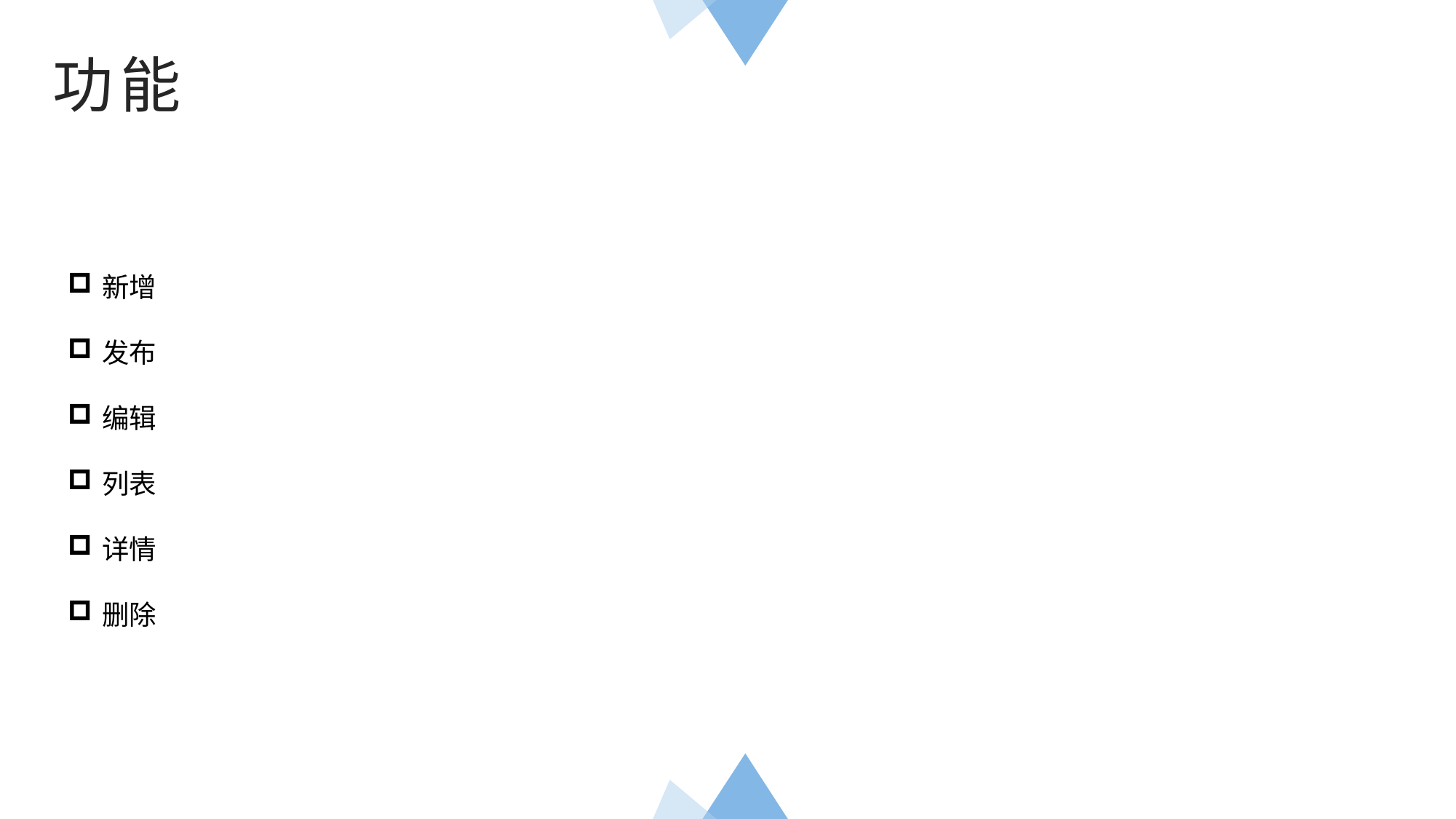

功能
新增

发布

编辑

列表

详情

删除
12